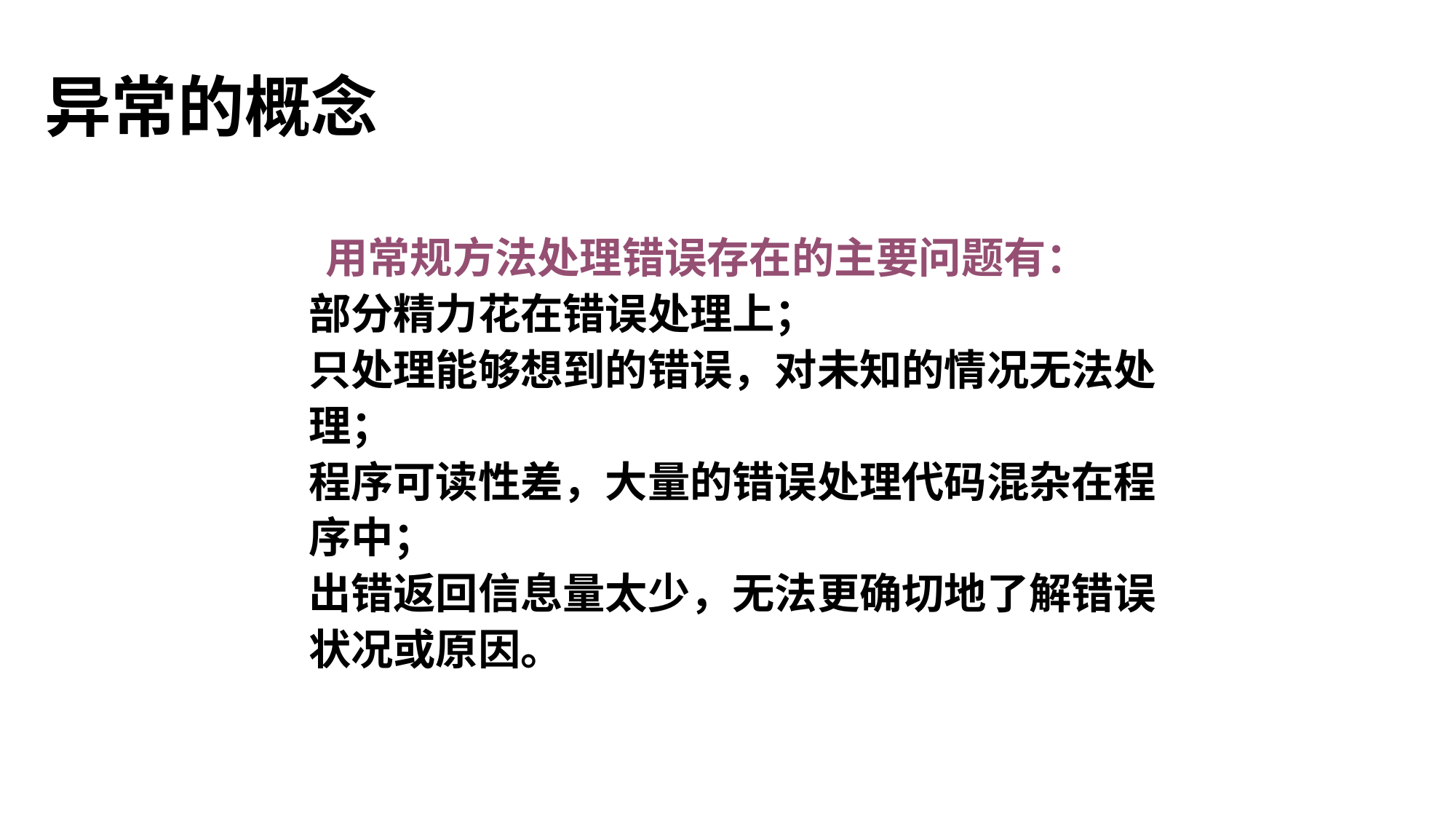

异常的概念
 用常规方法处理错误存在的主要问题有：
部分精力花在错误处理上；
只处理能够想到的错误，对未知的情况无法处理；
程序可读性差，大量的错误处理代码混杂在程序中；
出错返回信息量太少，无法更确切地了解错误状况或原因。